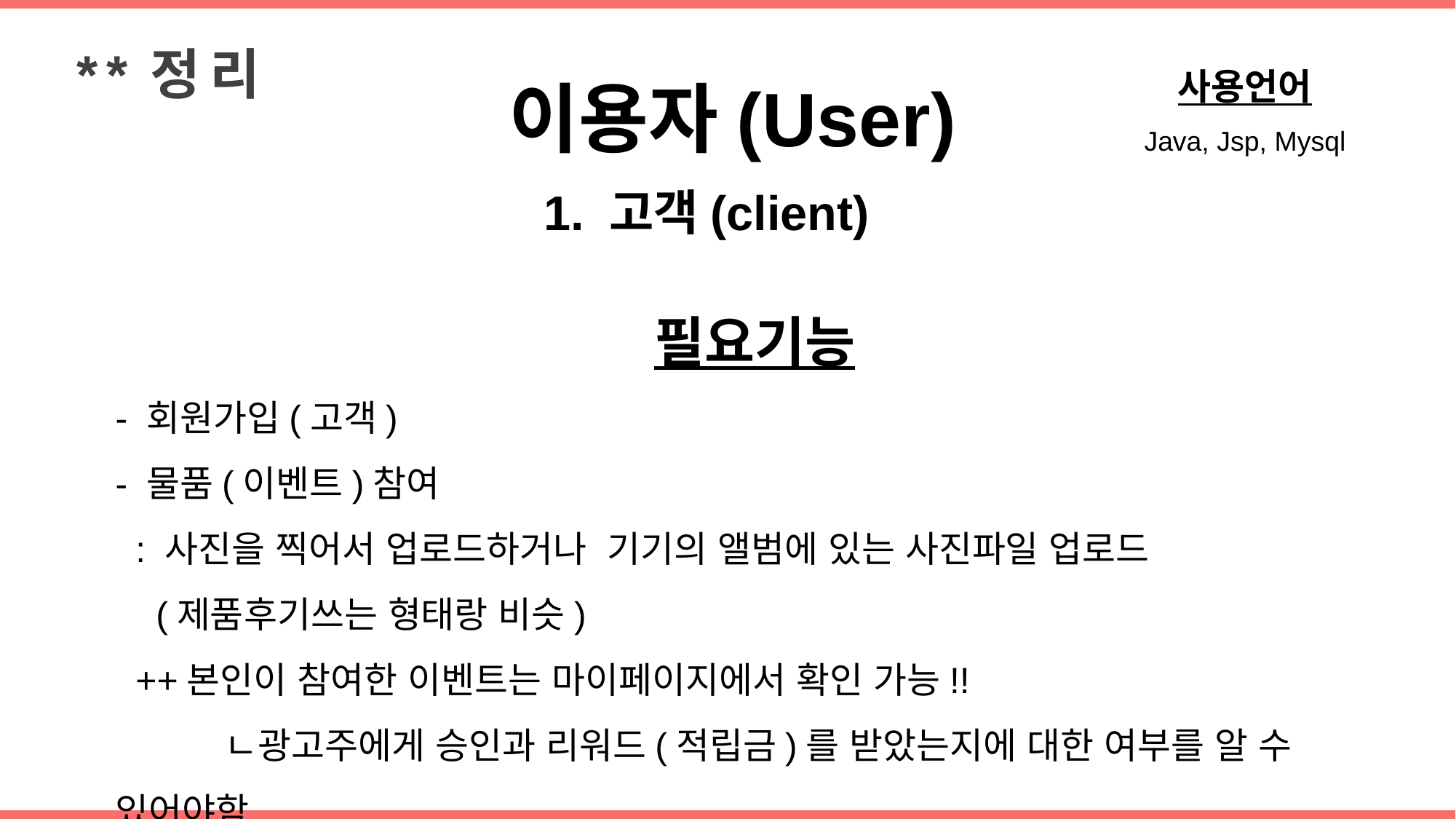

**정리
사용언어
Java, Jsp, Mysql
이용자(User)
1. 고객(client)
필요기능
- 회원가입(고객)
- 물품(이벤트)참여
  : 사진을 찍어서 업로드하거나  기기의 앨범에 있는 사진파일 업로드
    (제품후기쓰는 형태랑 비슷)
  ++본인이 참여한 이벤트는 마이페이지에서 확인 가능!!
	ㄴ광고주에게 승인과 리워드(적립금)를 받았는지에 대한 여부를 알 수 있어야함